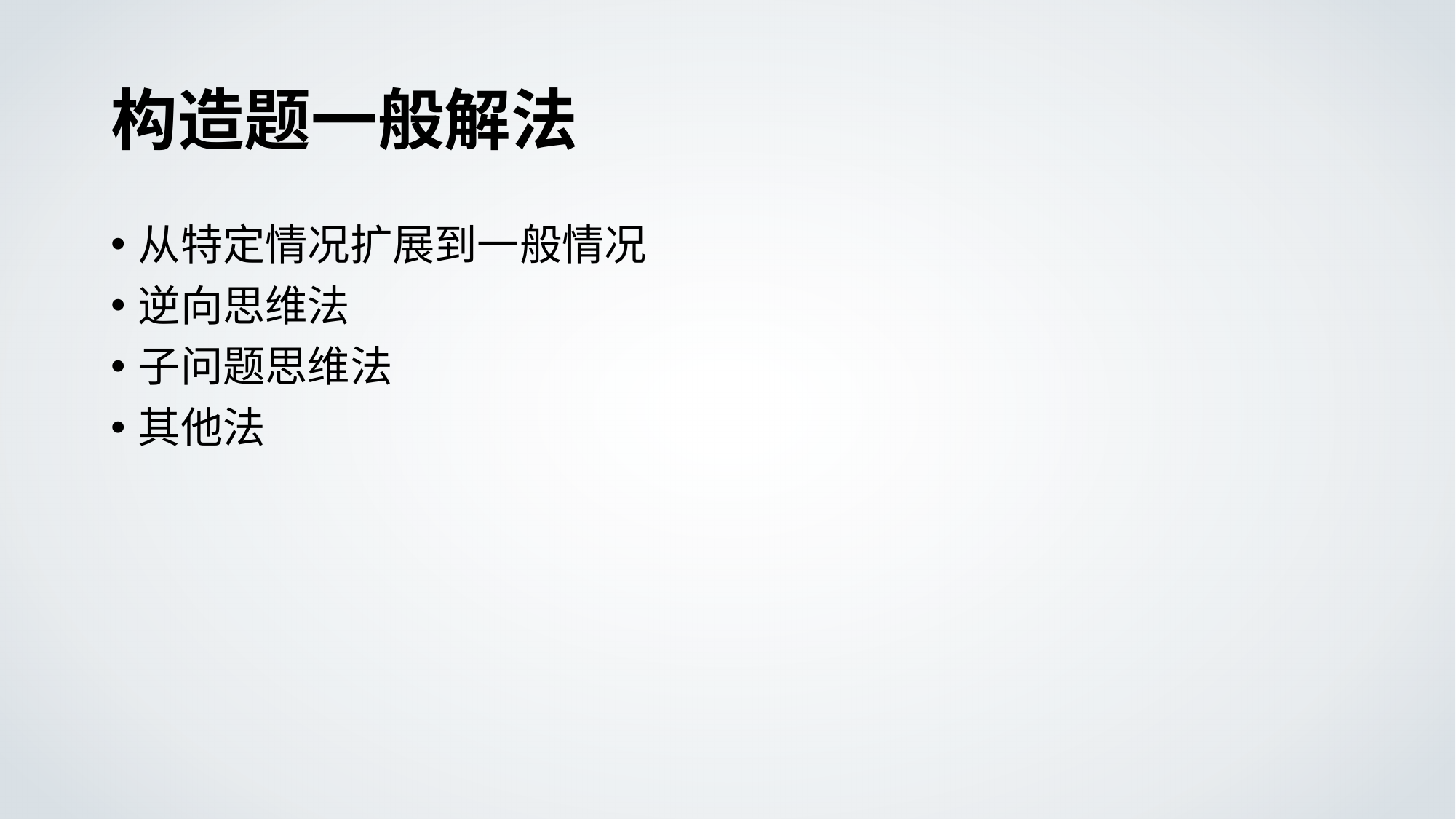

# 构造题一般解法
从特定情况扩展到一般情况
逆向思维法
子问题思维法
其他法